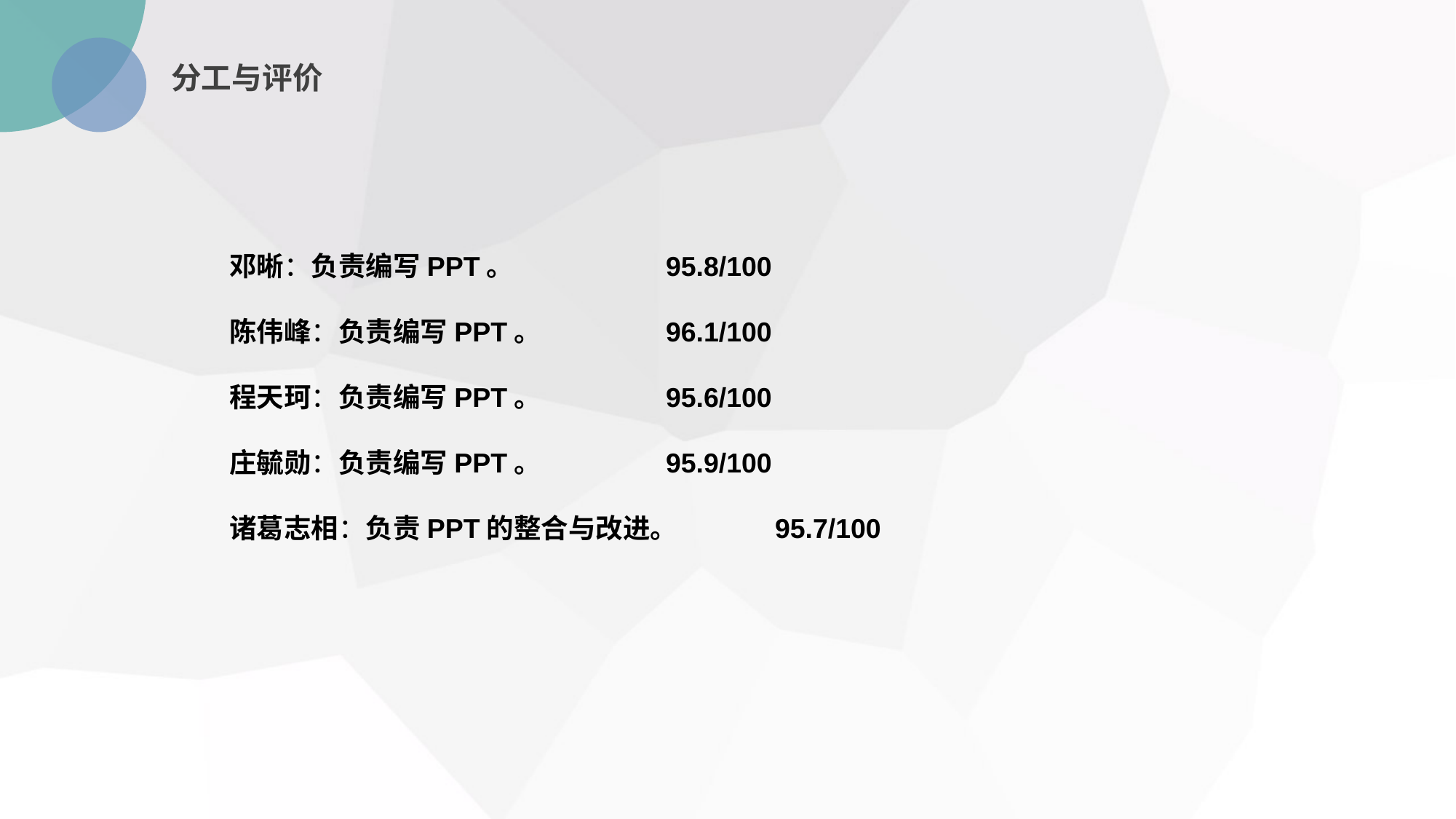

分工与评价
邓晰：负责编写PPT。		95.8/100

陈伟峰：负责编写PPT。		96.1/100

程天珂：负责编写PPT。		95.6/100

庄毓勋：负责编写PPT。		95.9/100

诸葛志相：负责PPT的整合与改进。	95.7/100